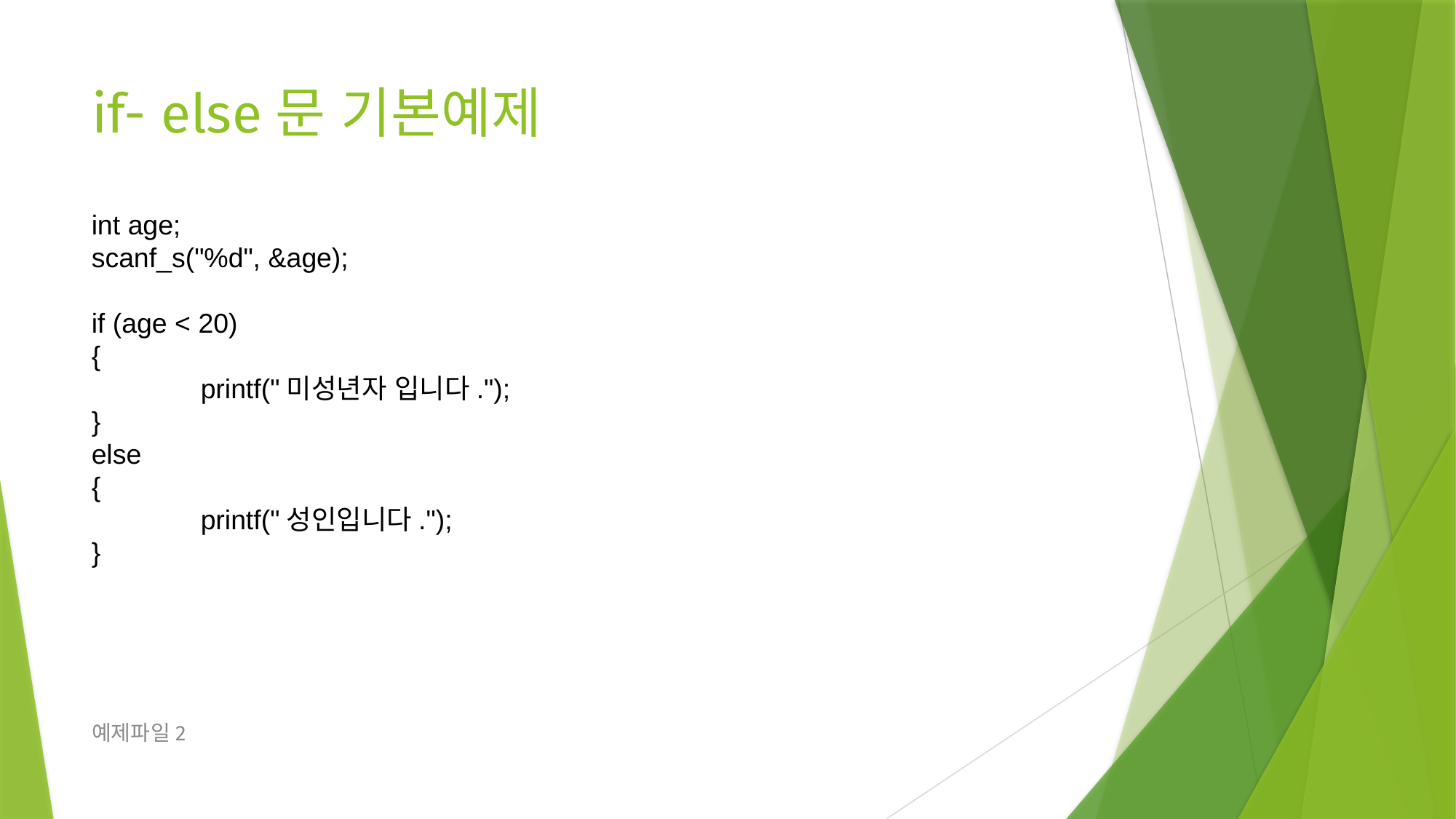

# if- else문 기본예제
int age;
scanf_s("%d", &age);

if (age < 20)
{
	printf("미성년자 입니다.");
}
else
{
	printf("성인입니다.");
}
예제파일2